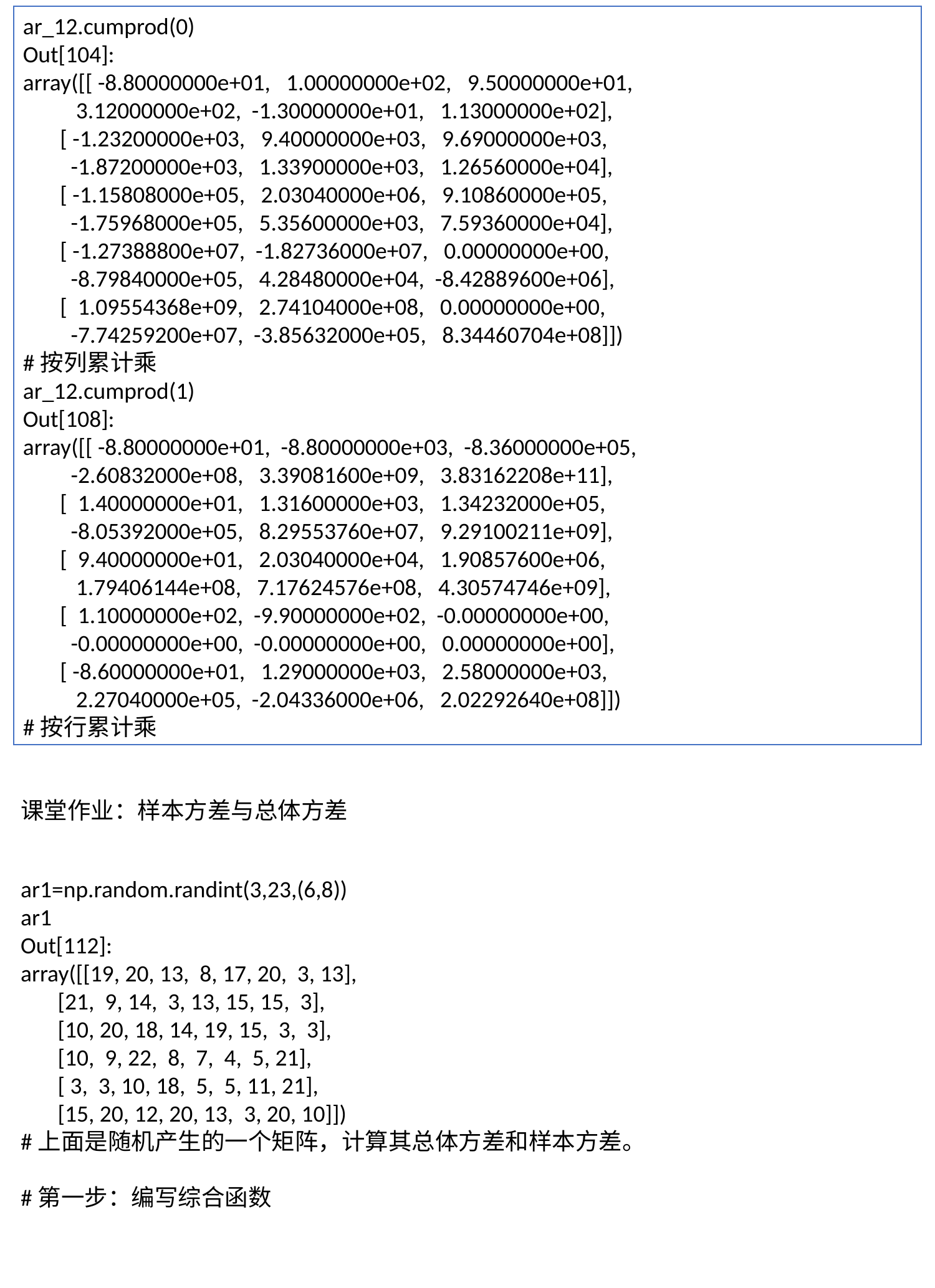

ar_12.cumprod(0)
Out[104]:
array([[ -8.80000000e+01,   1.00000000e+02,   9.50000000e+01,
          3.12000000e+02,  -1.30000000e+01,   1.13000000e+02],
       [ -1.23200000e+03,   9.40000000e+03,   9.69000000e+03,
         -1.87200000e+03,   1.33900000e+03,   1.26560000e+04],
       [ -1.15808000e+05,   2.03040000e+06,   9.10860000e+05,
         -1.75968000e+05,   5.35600000e+03,   7.59360000e+04],
       [ -1.27388800e+07,  -1.82736000e+07,   0.00000000e+00,
         -8.79840000e+05,   4.28480000e+04,  -8.42889600e+06],
       [  1.09554368e+09,   2.74104000e+08,   0.00000000e+00,
         -7.74259200e+07,  -3.85632000e+05,   8.34460704e+08]])
#按列累计乘
ar_12.cumprod(1)
Out[108]:
array([[ -8.80000000e+01,  -8.80000000e+03,  -8.36000000e+05,
         -2.60832000e+08,   3.39081600e+09,   3.83162208e+11],
       [  1.40000000e+01,   1.31600000e+03,   1.34232000e+05,
         -8.05392000e+05,   8.29553760e+07,   9.29100211e+09],
       [  9.40000000e+01,   2.03040000e+04,   1.90857600e+06,
          1.79406144e+08,   7.17624576e+08,   4.30574746e+09],
       [  1.10000000e+02,  -9.90000000e+02,  -0.00000000e+00,
         -0.00000000e+00,  -0.00000000e+00,   0.00000000e+00],
       [ -8.60000000e+01,   1.29000000e+03,   2.58000000e+03,
          2.27040000e+05,  -2.04336000e+06,   2.02292640e+08]])
#按行累计乘
课堂作业：样本方差与总体方差
ar1=np.random.randint(3,23,(6,8))
ar1
Out[112]:
array([[19, 20, 13,  8, 17, 20,  3, 13],
       [21,  9, 14,  3, 13, 15, 15,  3],
       [10, 20, 18, 14, 19, 15,  3,  3],
       [10,  9, 22,  8,  7,  4,  5, 21],
       [ 3,  3, 10, 18,  5,  5, 11, 21],
       [15, 20, 12, 20, 13,  3, 20, 10]])
#上面是随机产生的一个矩阵，计算其总体方差和样本方差。

#第一步：编写综合函数